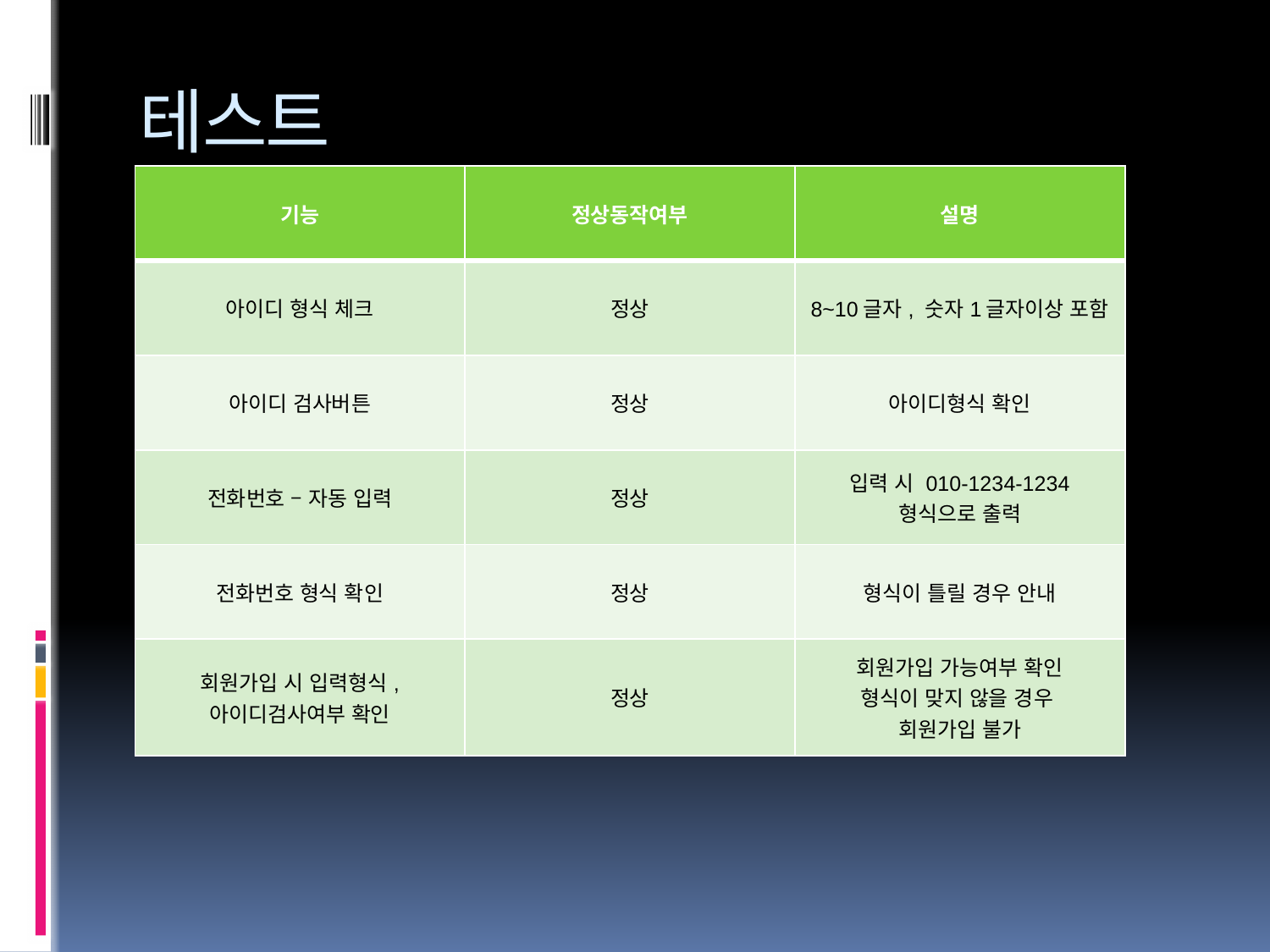

# 테스트
| 기능 | 정상동작여부 | 설명 |
| --- | --- | --- |
| 아이디 형식 체크 | 정상 | 8~10글자, 숫자1글자이상 포함 |
| 아이디 검사버튼 | 정상 | 아이디형식 확인 |
| 전화번호 – 자동 입력 | 정상 | 입력 시 010-1234-1234 형식으로 출력 |
| 전화번호 형식 확인 | 정상 | 형식이 틀릴 경우 안내 |
| 회원가입 시 입력형식, 아이디검사여부 확인 | 정상 | 회원가입 가능여부 확인 형식이 맞지 않을 경우 회원가입 불가 |